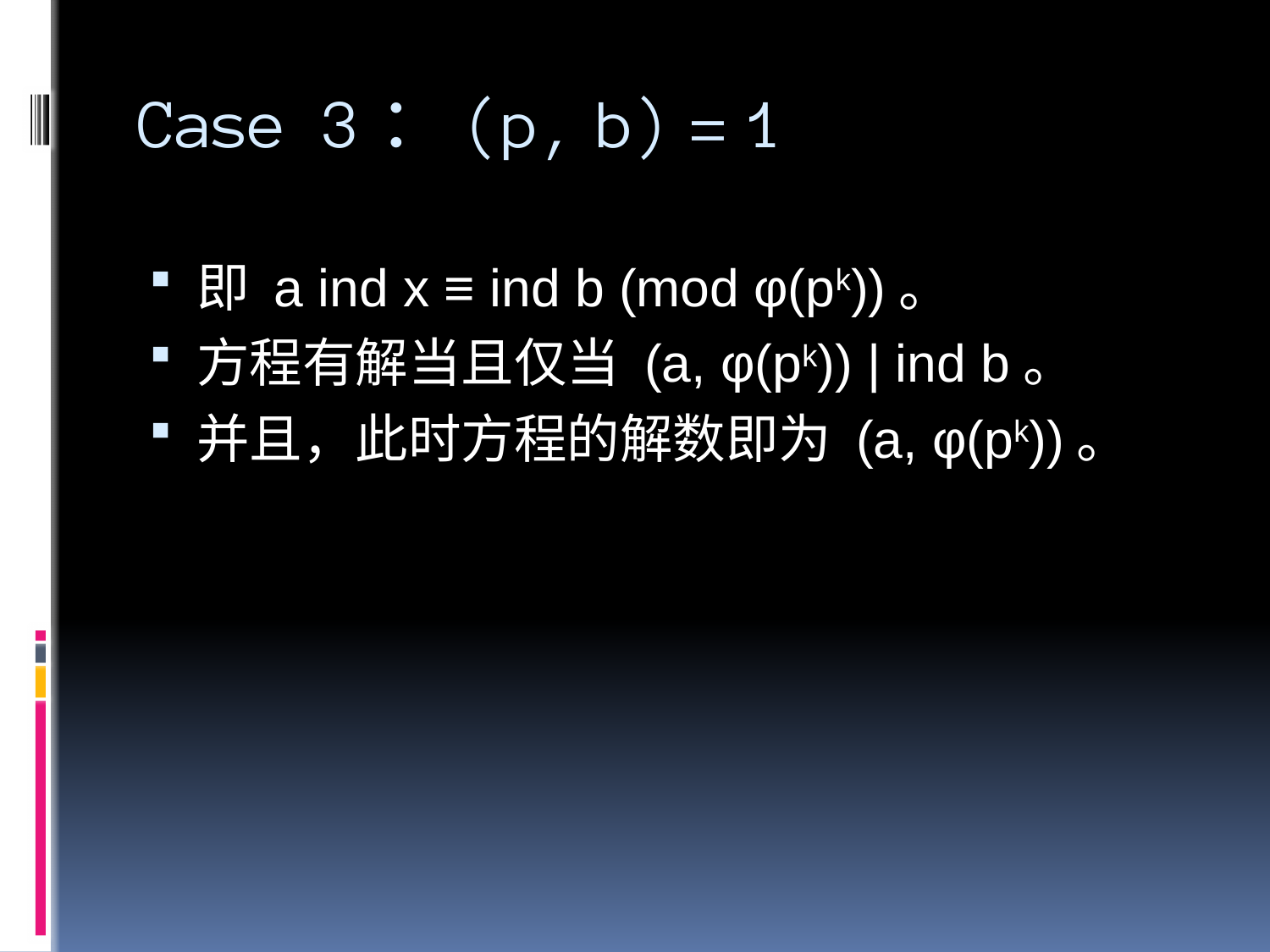

# Case 3：(p, b) = 1
即 a ind x ≡ ind b (mod φ(pk))。
方程有解当且仅当 (a, φ(pk)) | ind b。
并且，此时方程的解数即为 (a, φ(pk))。